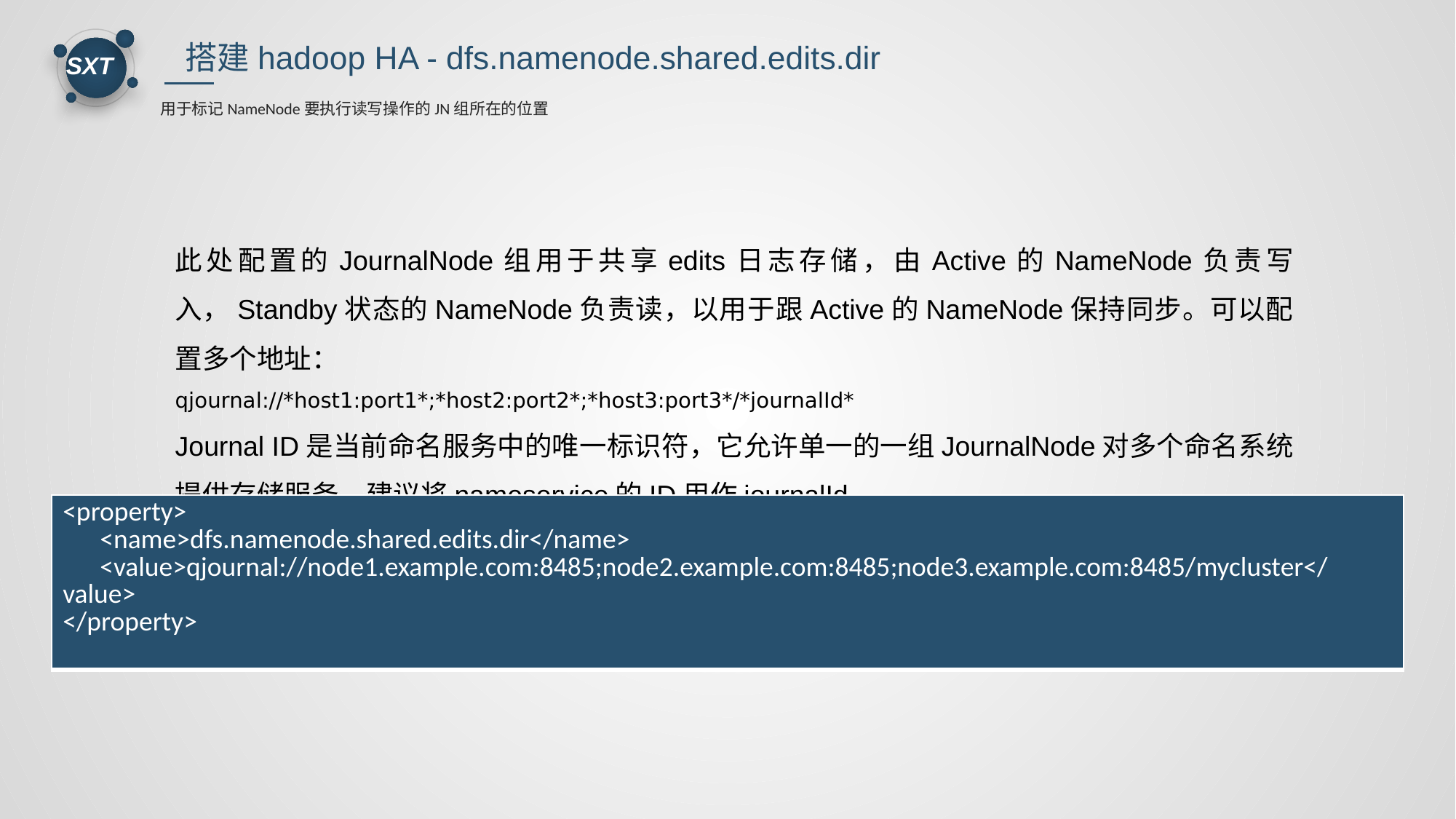

搭建hadoop HA - dfs.namenode.shared.edits.dir
用于标记NameNode要执行读写操作的JN组所在的位置
此处配置的JournalNode组用于共享edits日志存储，由Active的NameNode负责写入，Standby状态的NameNode负责读，以用于跟Active的NameNode保持同步。可以配置多个地址：
qjournal://*host1:port1*;*host2:port2*;*host3:port3*/*journalId*
Journal ID是当前命名服务中的唯一标识符，它允许单一的一组JournalNode对多个命名系统提供存储服务。建议将nameservice的ID用作journalId。
| <property> <name>dfs.namenode.shared.edits.dir</name> <value>qjournal://node1.example.com:8485;node2.example.com:8485;node3.example.com:8485/mycluster</value> </property> |
| --- |